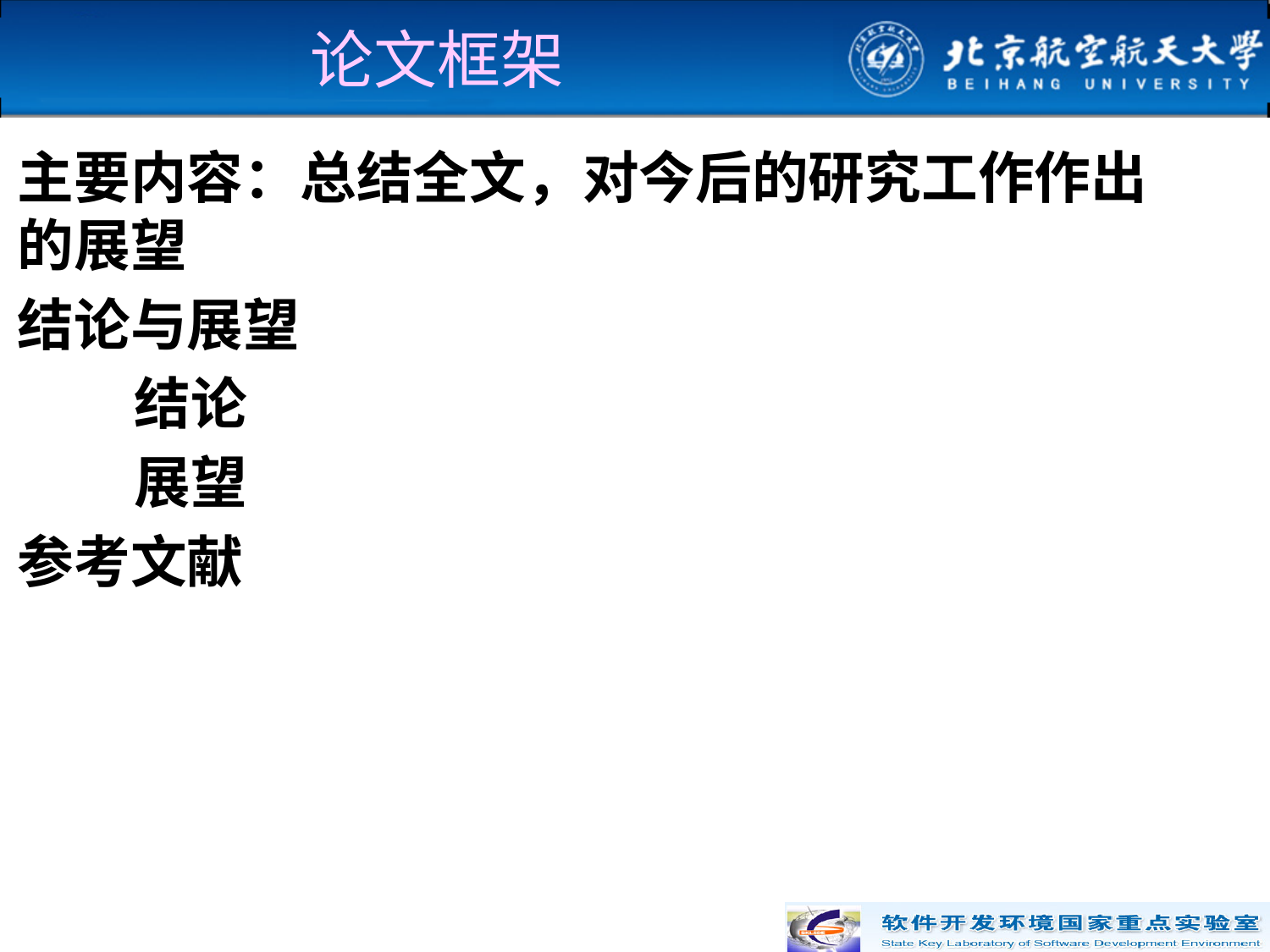

# 论文框架
主要内容：总结全文，对今后的研究工作作出的展望
结论与展望
        结论
        展望
参考文献